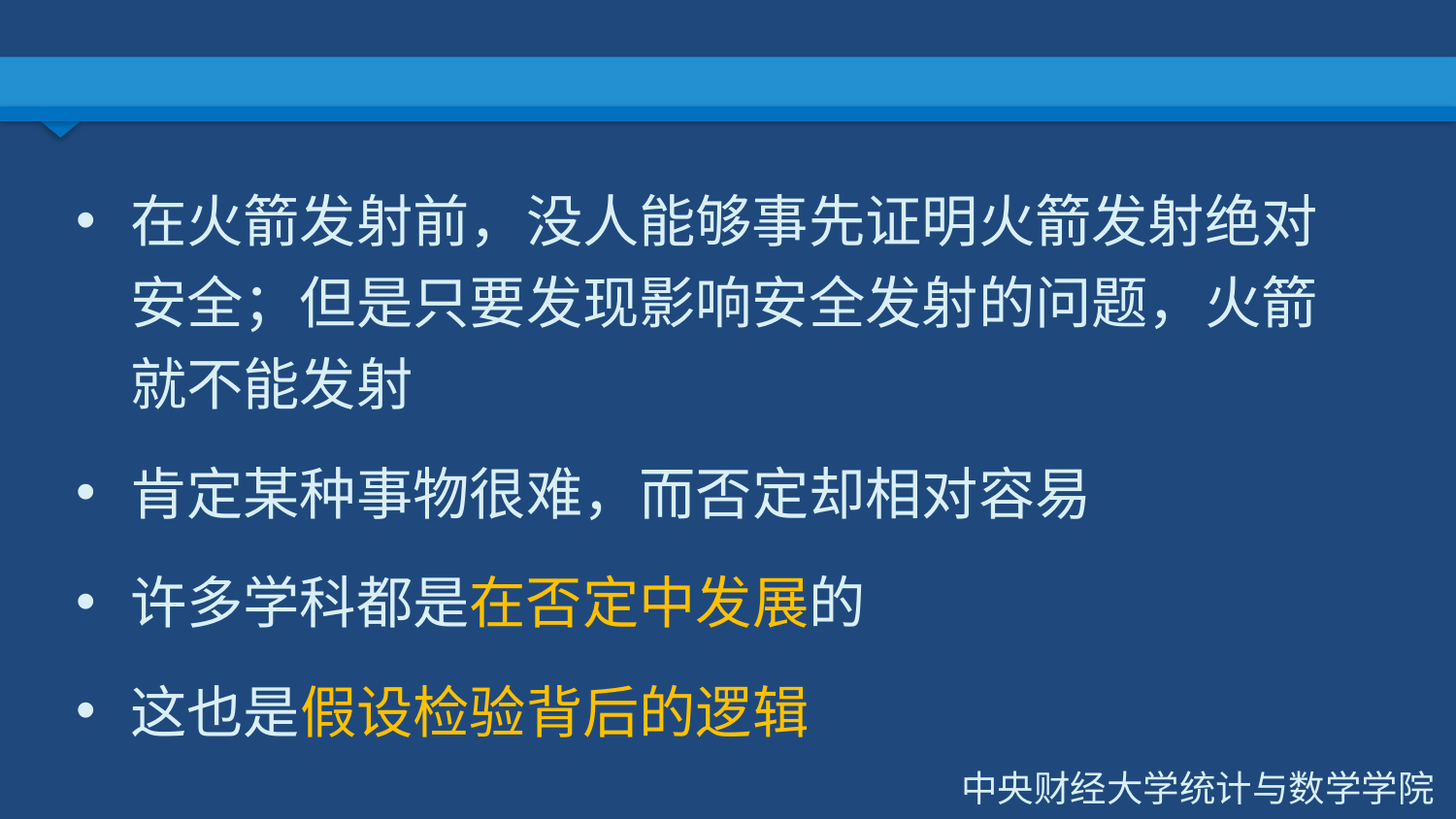

#
在火箭发射前，没人能够事先证明火箭发射绝对安全；但是只要发现影响安全发射的问题，火箭就不能发射
肯定某种事物很难，而否定却相对容易
许多学科都是在否定中发展的
这也是假设检验背后的逻辑